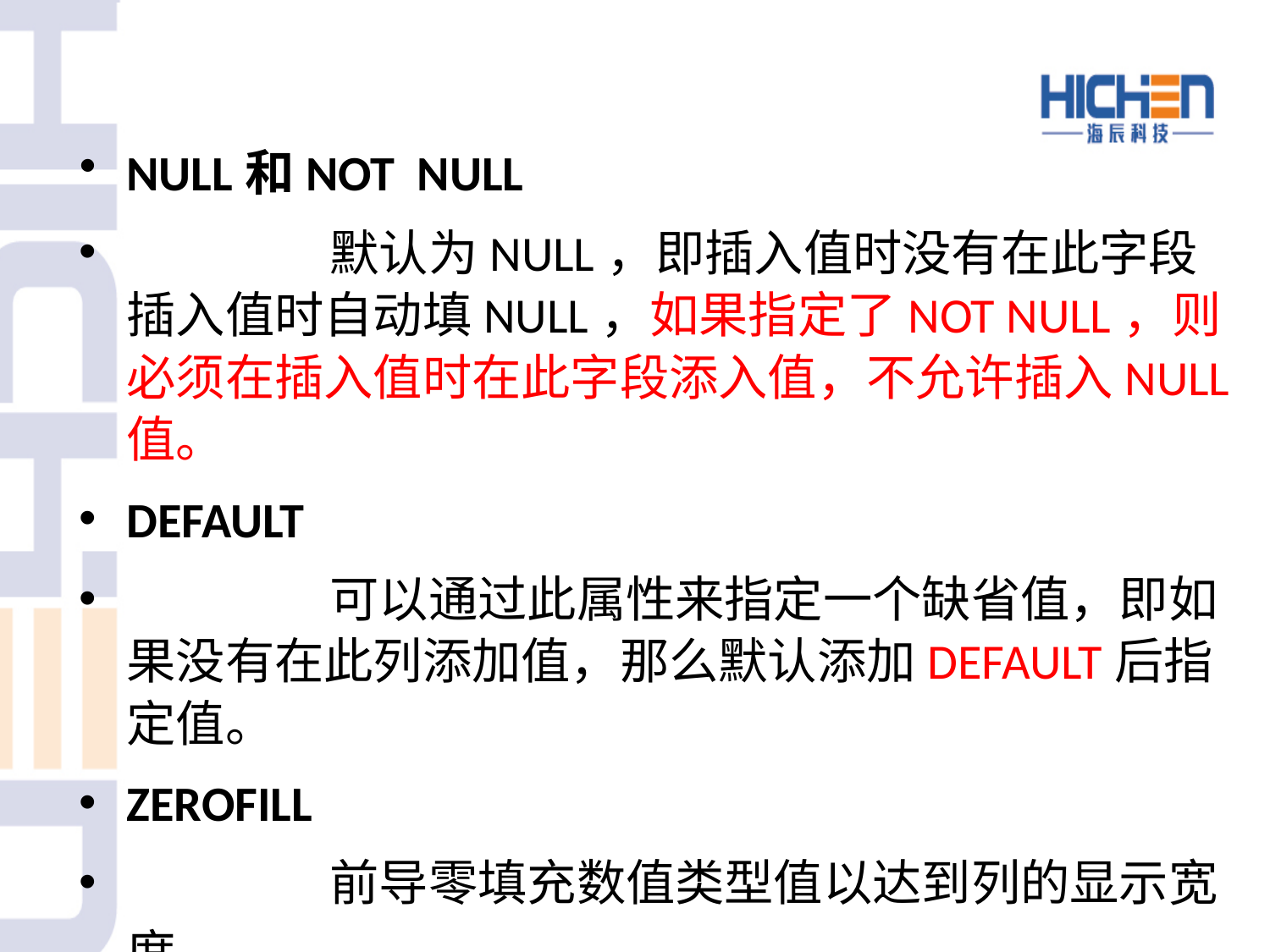

# NULL和NOT  NULL
			  默认为NULL，即插入值时没有在此字段插入值时自动填NULL，如果指定了NOT NULL，则必须在插入值时在此字段添入值，不允许插入NULL值。
DEFAULT
			  可以通过此属性来指定一个缺省值，即如果没有在此列添加值，那么默认添加DEFAULT后指定值。
ZEROFILL
			  前导零填充数值类型值以达到列的显示宽度。
	举例：
	create table  test2(num1 int default 1，num2 int zerofill);